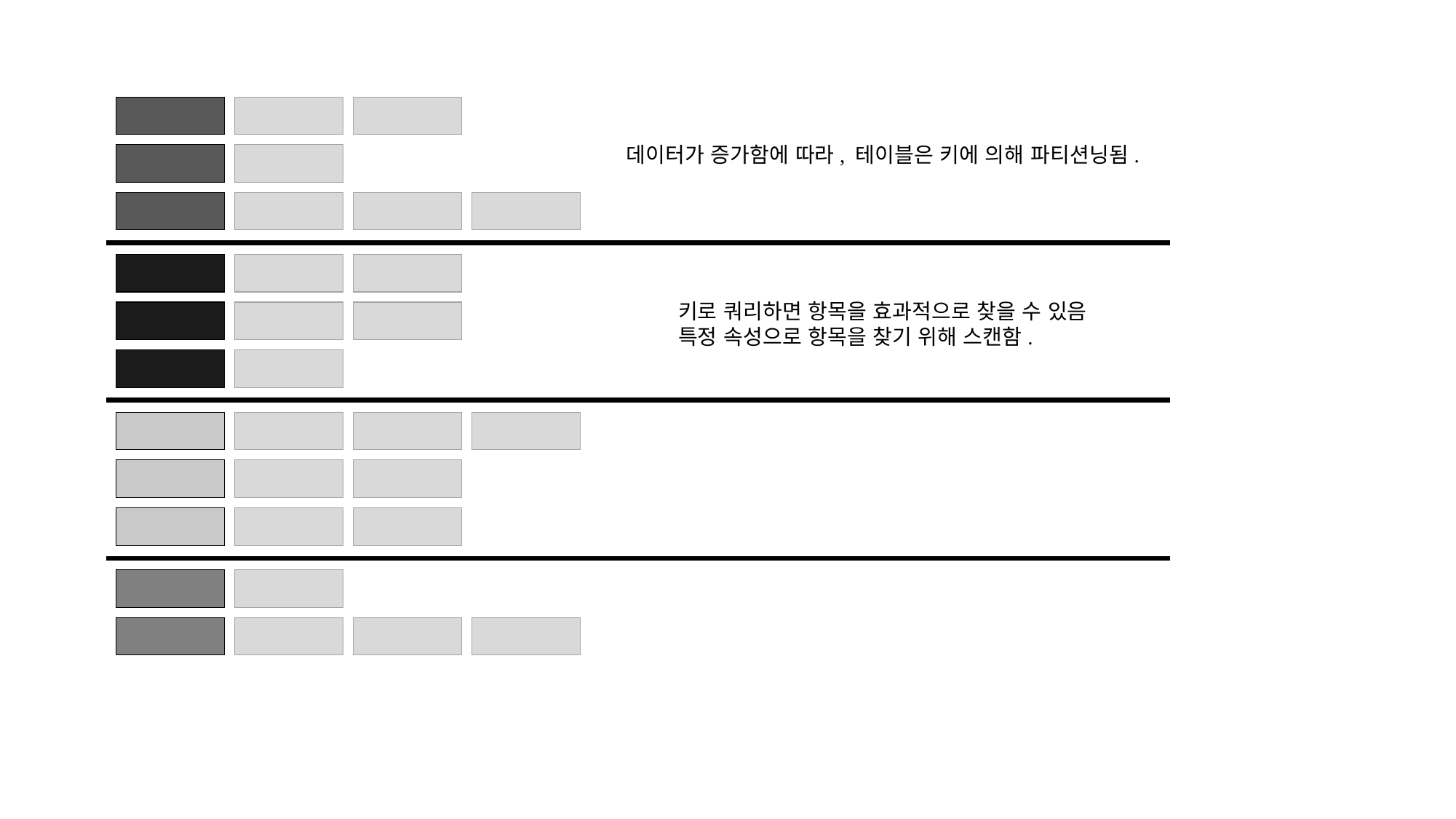

데이터가 증가함에 따라, 테이블은 키에 의해 파티션닝됨.

키로 쿼리하면 항목을 효과적으로 찾을 수 있음
특정 속성으로 항목을 찾기 위해 스캔함.